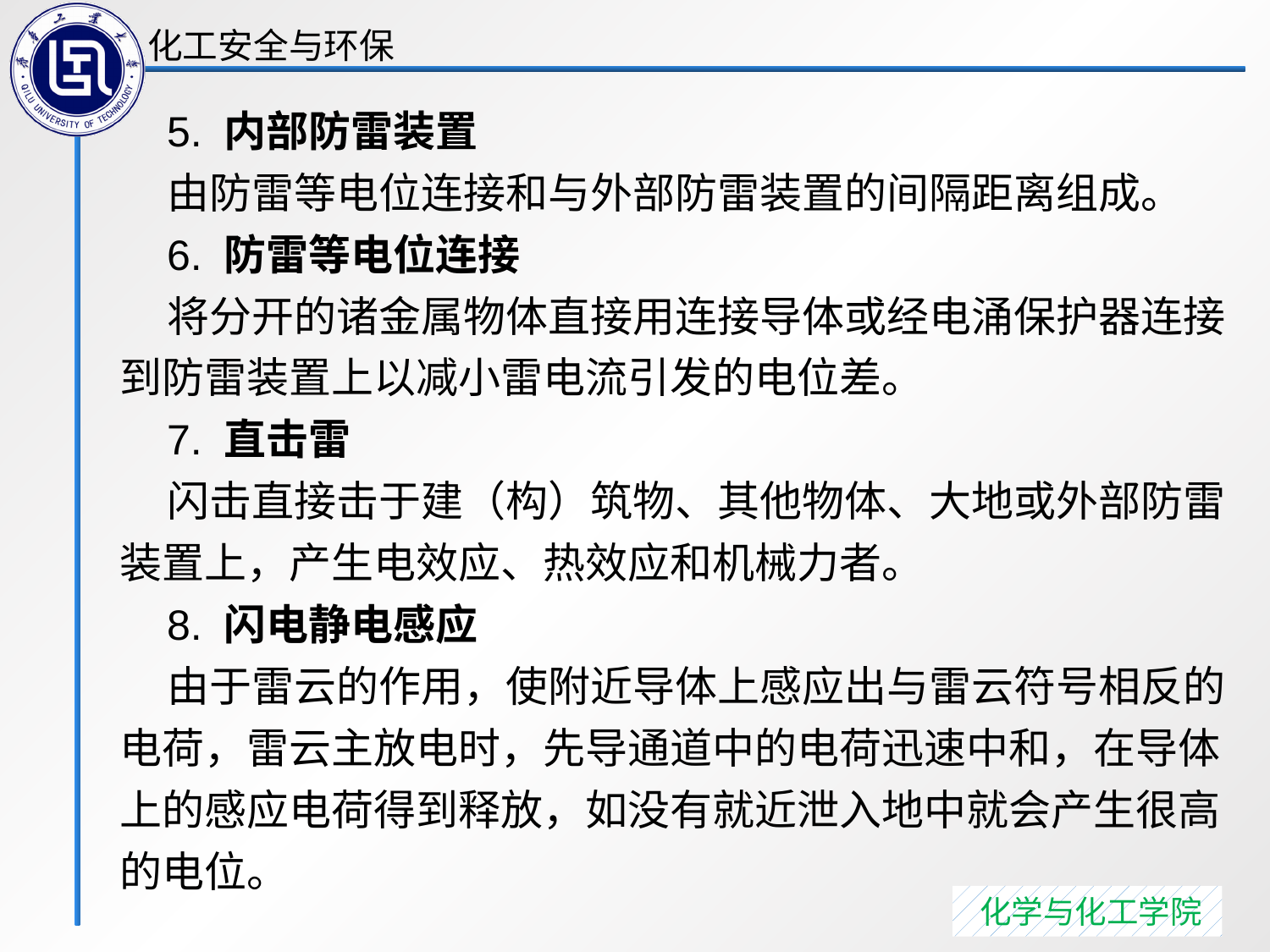

5. 内部防雷装置
    由防雷等电位连接和与外部防雷装置的间隔距离组成。
    6. 防雷等电位连接
    将分开的诸金属物体直接用连接导体或经电涌保护器连接到防雷装置上以减小雷电流引发的电位差。
    7. 直击雷
    闪击直接击于建（构）筑物、其他物体、大地或外部防雷装置上，产生电效应、热效应和机械力者。
    8. 闪电静电感应
    由于雷云的作用，使附近导体上感应出与雷云符号相反的电荷，雷云主放电时，先导通道中的电荷迅速中和，在导体上的感应电荷得到释放，如没有就近泄入地中就会产生很高的电位。